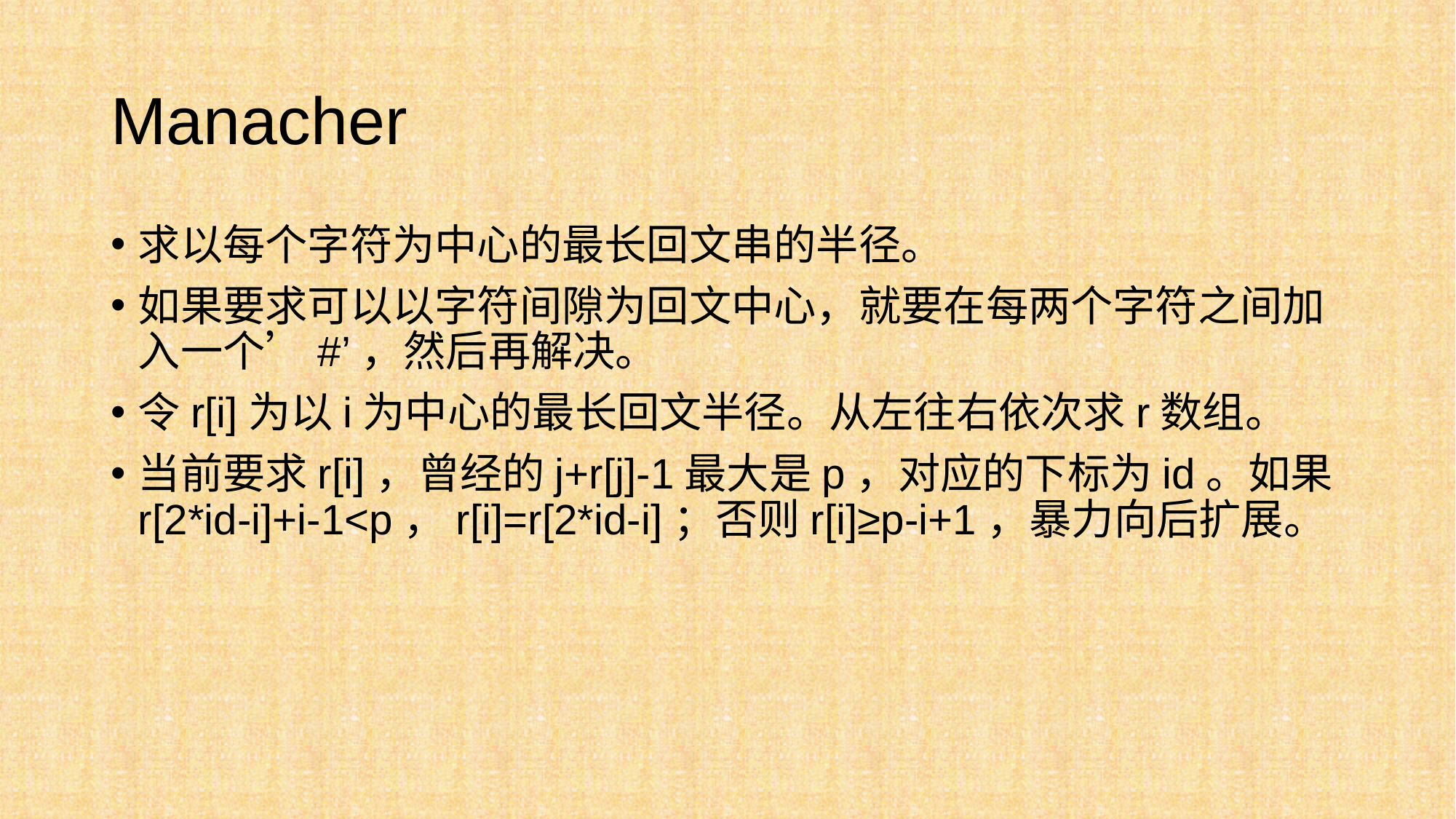

# Manacher
求以每个字符为中心的最长回文串的半径。
如果要求可以以字符间隙为回文中心，就要在每两个字符之间加入一个’#’，然后再解决。
令r[i]为以i为中心的最长回文半径。从左往右依次求r数组。
当前要求r[i]，曾经的j+r[j]-1最大是p，对应的下标为id。如果r[2*id-i]+i-1<p，r[i]=r[2*id-i]；否则r[i]≥p-i+1，暴力向后扩展。